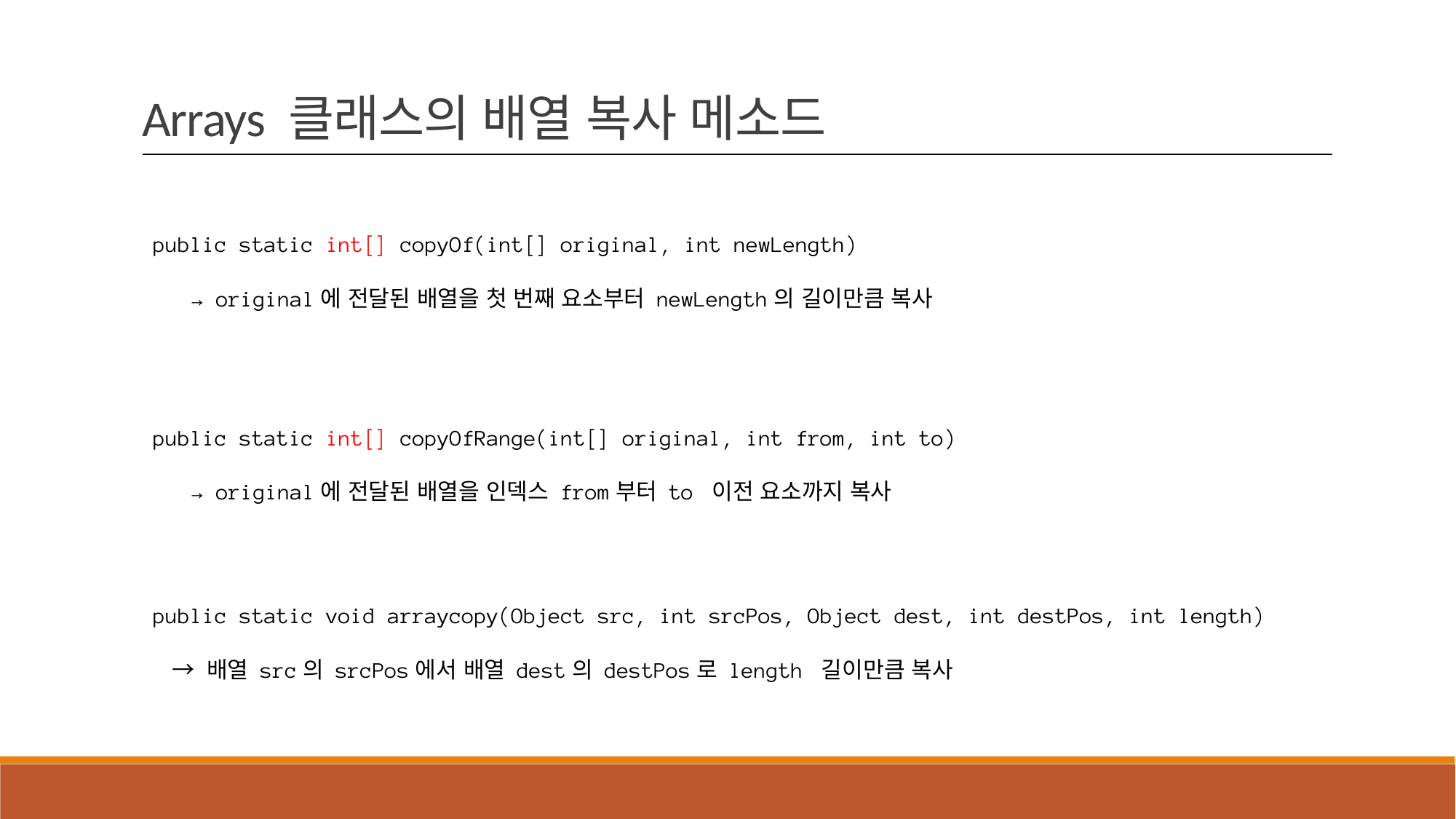

Arrays 클래스의 배열 복사 메소드
public static int[] copyOf(int[] original, int newLength)
   → original에 전달된 배열을 첫 번째 요소부터 newLength의 길이만큼 복사
public static int[] copyOfRange(int[] original, int from, int to)
   → original에 전달된 배열을 인덱스 from부터 to 이전 요소까지 복사
public static void arraycopy(Object src, int srcPos, Object dest, int destPos, int length)
   → 배열 src의 srcPos에서 배열 dest의 destPos로 length 길이만큼 복사